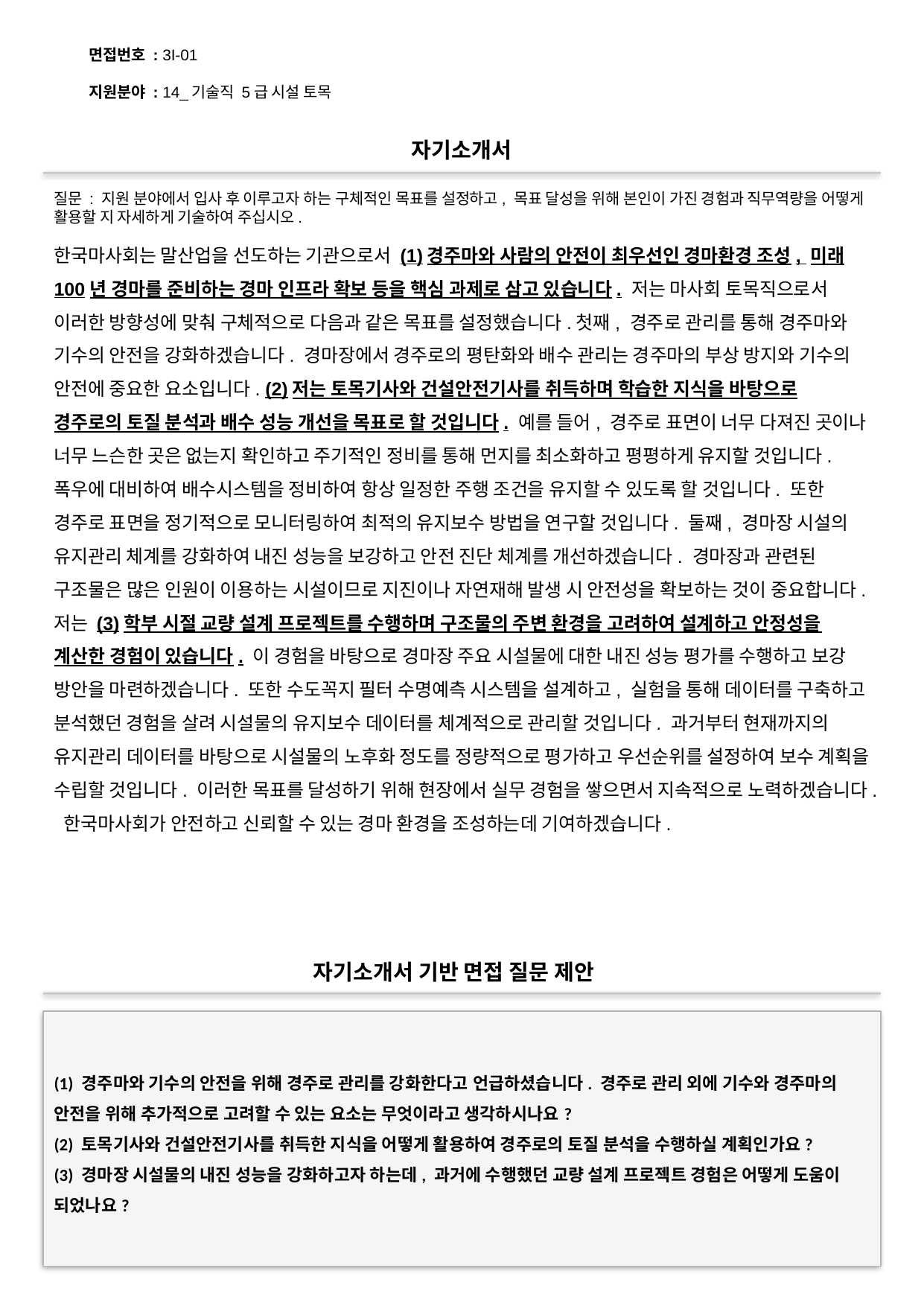

면접번호 : 3I-01

지원분야 : 14_기술직 5급 시설 토목
#

자기소개서

질문 : 지원 분야에서 입사 후 이루고자 하는 구체적인 목표를 설정하고, 목표 달성을 위해 본인이 가진 경험과 직무역량을 어떻게 활용할 지 자세하게 기술하여 주십시오.

한국마사회는 말산업을 선도하는 기관으로서 (1)경주마와 사람의 안전이 최우선인 경마환경 조성, 미래 100년 경마를 준비하는 경마 인프라 확보 등을 핵심 과제로 삼고 있습니다. 저는 마사회 토목직으로서 이러한 방향성에 맞춰 구체적으로 다음과 같은 목표를 설정했습니다.첫째, 경주로 관리를 통해 경주마와 기수의 안전을 강화하겠습니다. 경마장에서 경주로의 평탄화와 배수 관리는 경주마의 부상 방지와 기수의 안전에 중요한 요소입니다. (2)저는 토목기사와 건설안전기사를 취득하며 학습한 지식을 바탕으로 경주로의 토질 분석과 배수 성능 개선을 목표로 할 것입니다. 예를 들어, 경주로 표면이 너무 다져진 곳이나 너무 느슨한 곳은 없는지 확인하고 주기적인 정비를 통해 먼지를 최소화하고 평평하게 유지할 것입니다. 폭우에 대비하여 배수시스템을 정비하여 항상 일정한 주행 조건을 유지할 수 있도록 할 것입니다. 또한 경주로 표면을 정기적으로 모니터링하여 최적의 유지보수 방법을 연구할 것입니다. 둘째, 경마장 시설의 유지관리 체계를 강화하여 내진 성능을 보강하고 안전 진단 체계를 개선하겠습니다. 경마장과 관련된 구조물은 많은 인원이 이용하는 시설이므로 지진이나 자연재해 발생 시 안전성을 확보하는 것이 중요합니다. 저는 (3)학부 시절 교량 설계 프로젝트를 수행하며 구조물의 주변 환경을 고려하여 설계하고 안정성을 계산한 경험이 있습니다. 이 경험을 바탕으로 경마장 주요 시설물에 대한 내진 성능 평가를 수행하고 보강 방안을 마련하겠습니다. 또한 수도꼭지 필터 수명예측 시스템을 설계하고, 실험을 통해 데이터를 구축하고 분석했던 경험을 살려 시설물의 유지보수 데이터를 체계적으로 관리할 것입니다. 과거부터 현재까지의 유지관리 데이터를 바탕으로 시설물의 노후화 정도를 정량적으로 평가하고 우선순위를 설정하여 보수 계획을 수립할 것입니다. 이러한 목표를 달성하기 위해 현장에서 실무 경험을 쌓으면서 지속적으로 노력하겠습니다. 한국마사회가 안전하고 신뢰할 수 있는 경마 환경을 조성하는데 기여하겠습니다.

자기소개서 기반 면접 질문 제안

(1) 경주마와 기수의 안전을 위해 경주로 관리를 강화한다고 언급하셨습니다. 경주로 관리 외에 기수와 경주마의 안전을 위해 추가적으로 고려할 수 있는 요소는 무엇이라고 생각하시나요?
(2) 토목기사와 건설안전기사를 취득한 지식을 어떻게 활용하여 경주로의 토질 분석을 수행하실 계획인가요?
(3) 경마장 시설물의 내진 성능을 강화하고자 하는데, 과거에 수행했던 교량 설계 프로젝트 경험은 어떻게 도움이 되었나요?